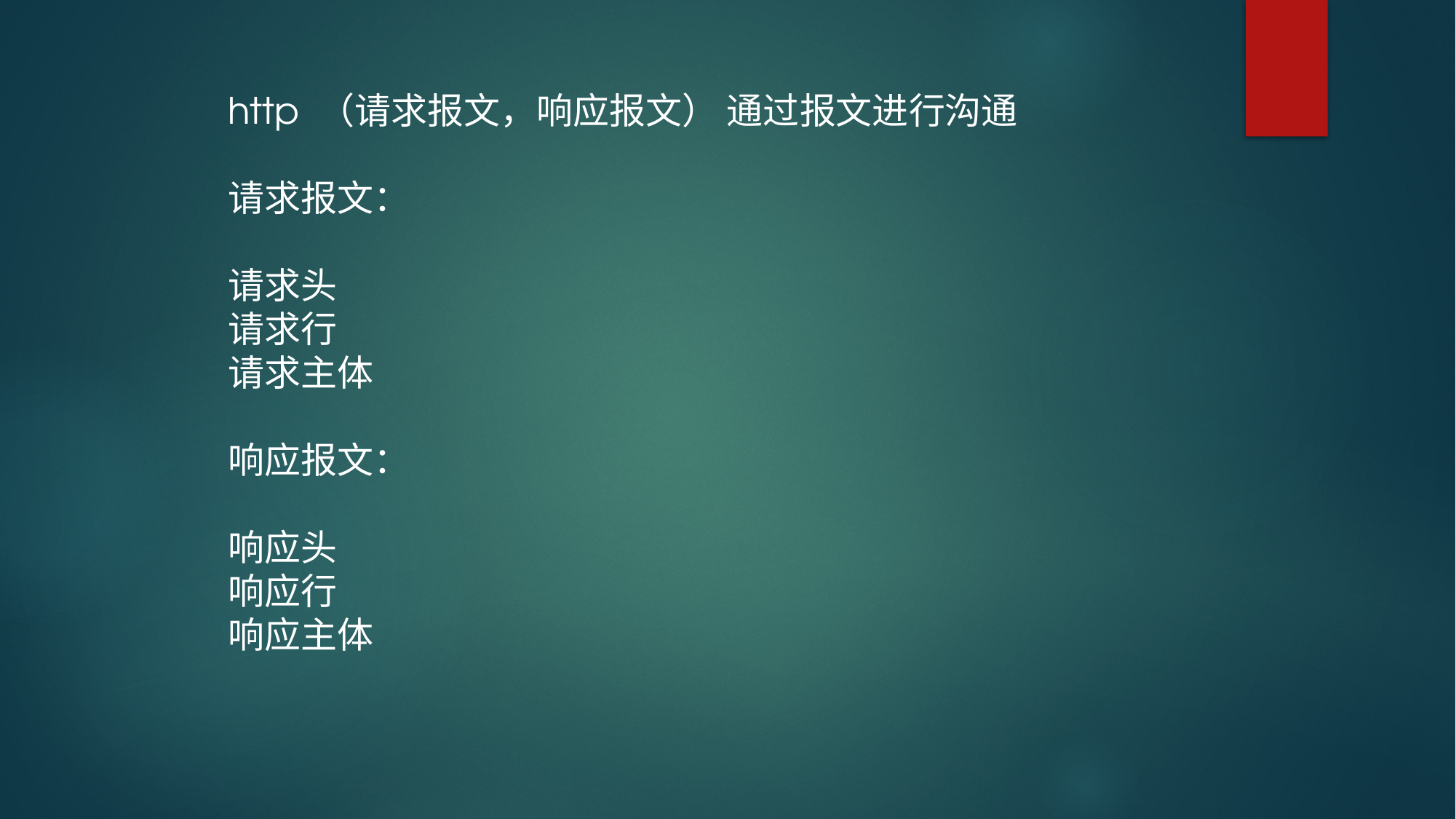

http （请求报文，响应报文） 通过报文进行沟通

请求报文：

请求头
请求行
请求主体

响应报文：

响应头
响应行
响应主体